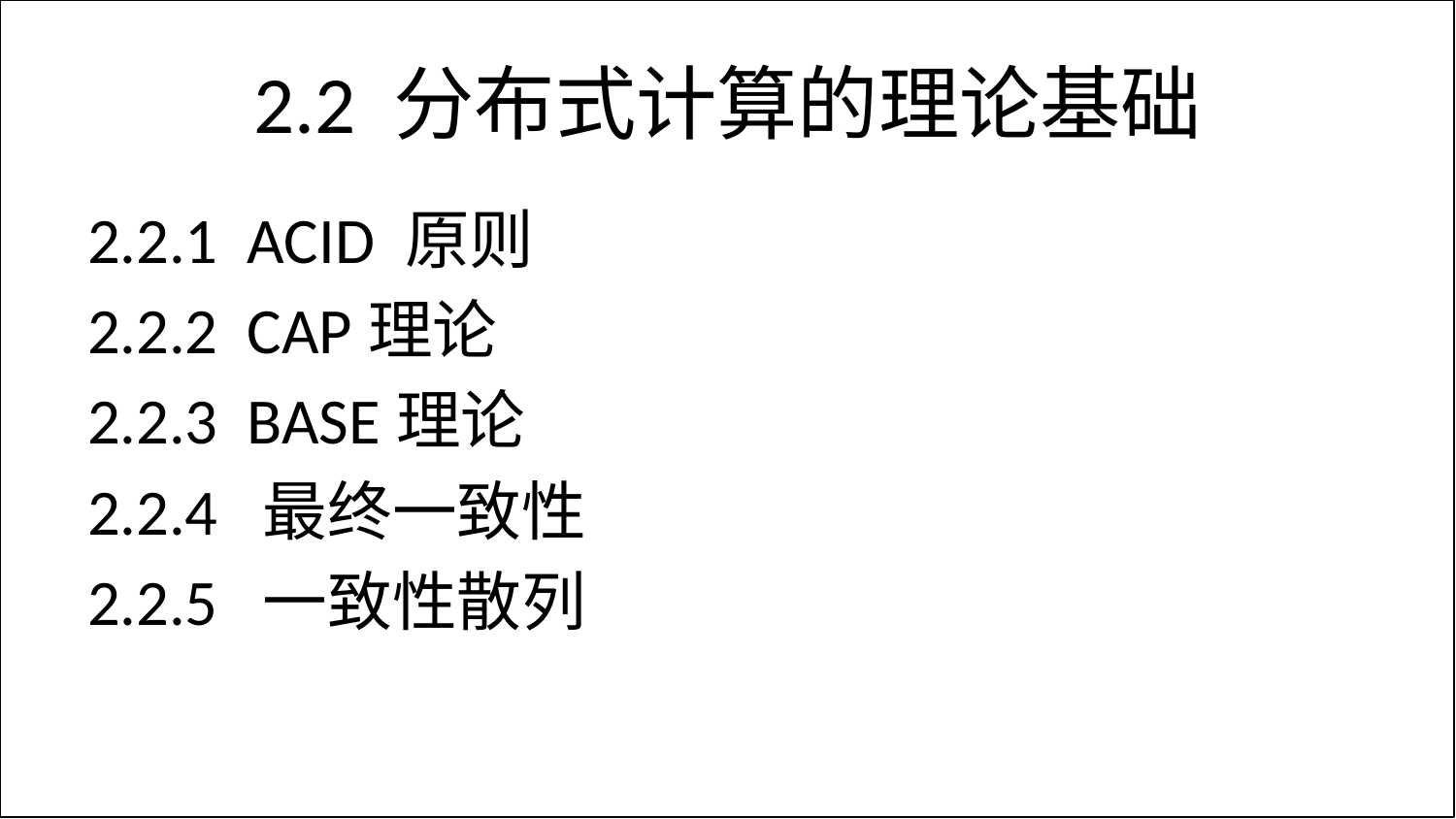

# 2.2 分布式计算的理论基础
2.2.1  ACID 原则
2.2.2  CAP理论
2.2.3  BASE理论
2.2.4  最终一致性
2.2.5  一致性散列